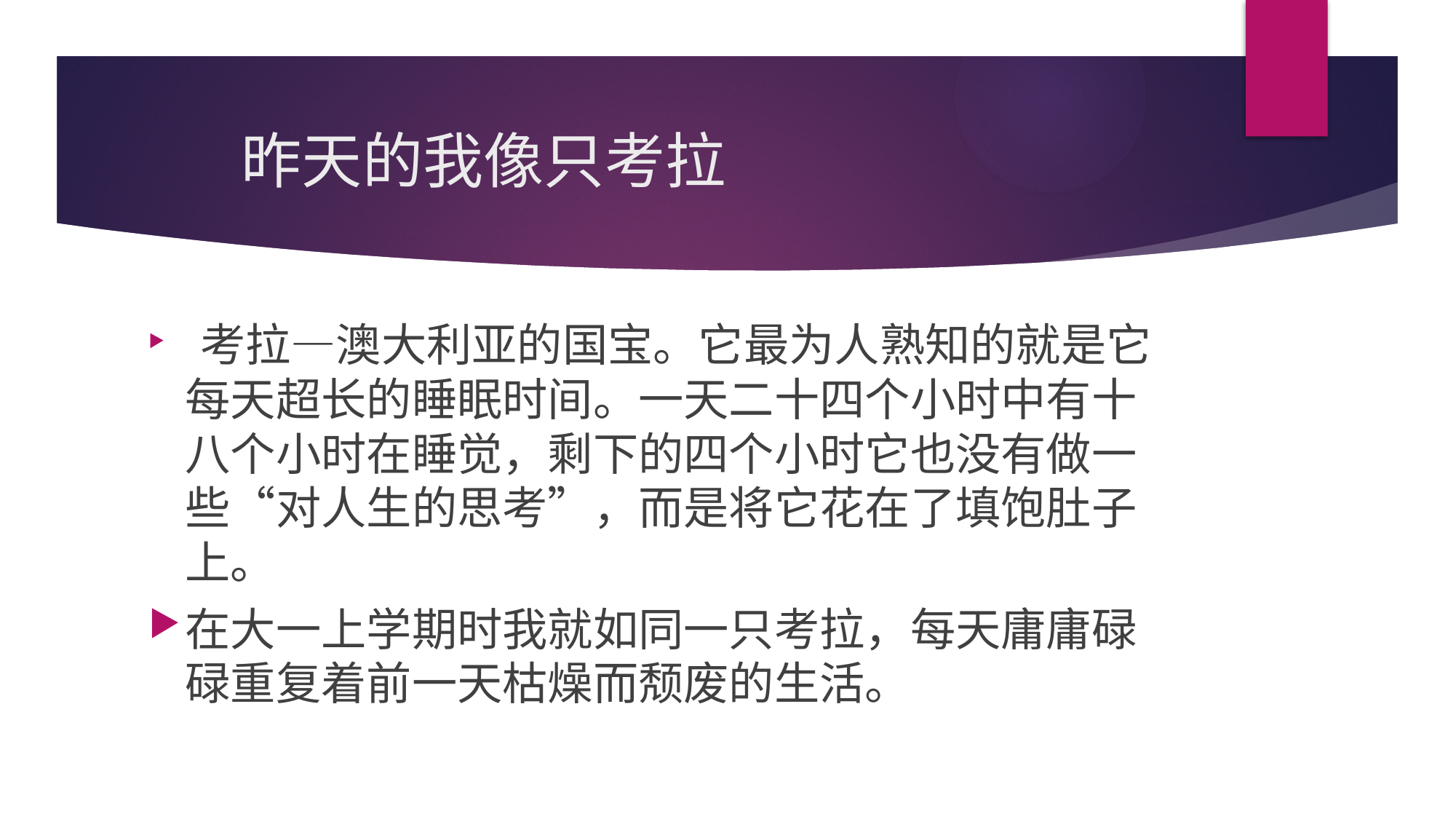

# 昨天的我像只考拉
  考拉—澳大利亚的国宝。它最为人熟知的就是它每天超长的睡眠时间。一天二十四个小时中有十八个小时在睡觉，剩下的四个小时它也没有做一些“对人生的思考”，而是将它花在了填饱肚子上。
在大一上学期时我就如同一只考拉，每天庸庸碌碌重复着前一天枯燥而颓废的生活。